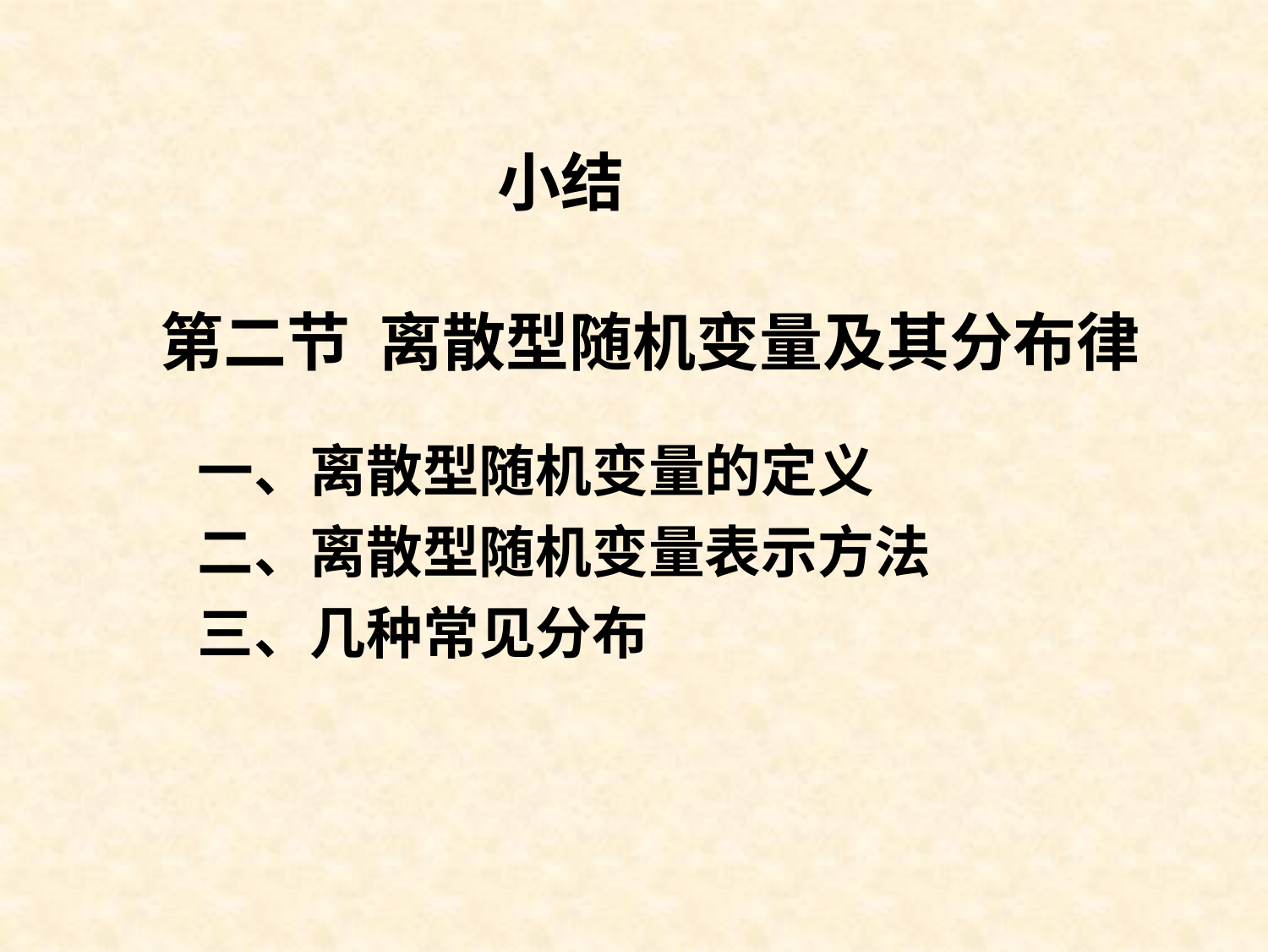

小结
第二节  离散型随机变量及其分布律
一、离散型随机变量的定义
二、离散型随机变量表示方法
三、几种常见分布